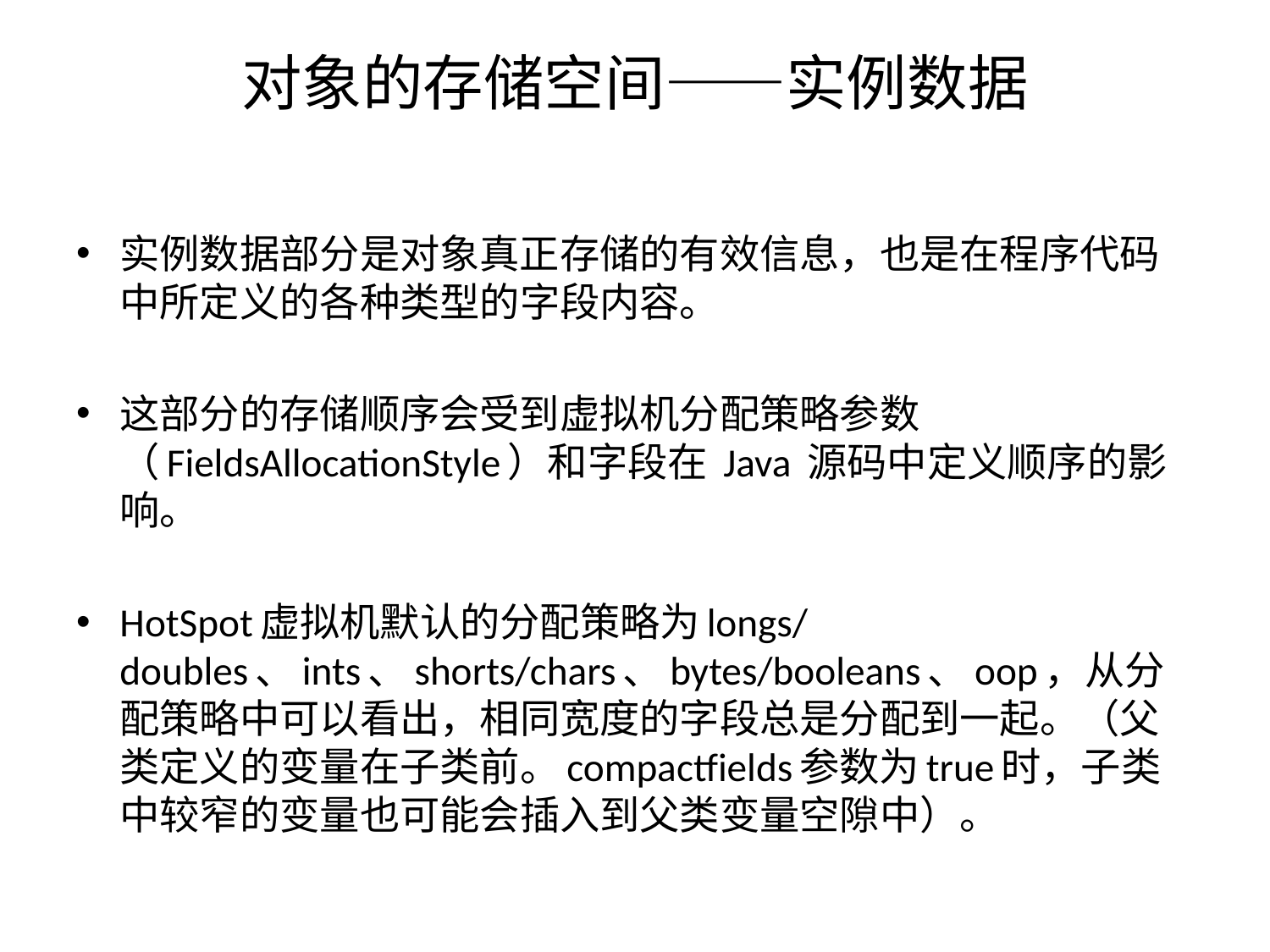

# 对象的存储空间——实例数据
实例数据部分是对象真正存储的有效信息，也是在程序代码中所定义的各种类型的字段内容。

这部分的存储顺序会受到虚拟机分配策略参数（FieldsAllocationStyle）和字段在 Java 源码中定义顺序的影响。

HotSpot虚拟机默认的分配策略为longs/doubles、ints、shorts/chars、bytes/booleans、oop，从分配策略中可以看出，相同宽度的字段总是分配到一起。（父类定义的变量在子类前。compactfields参数为true时，子类中较窄的变量也可能会插入到父类变量空隙中）。